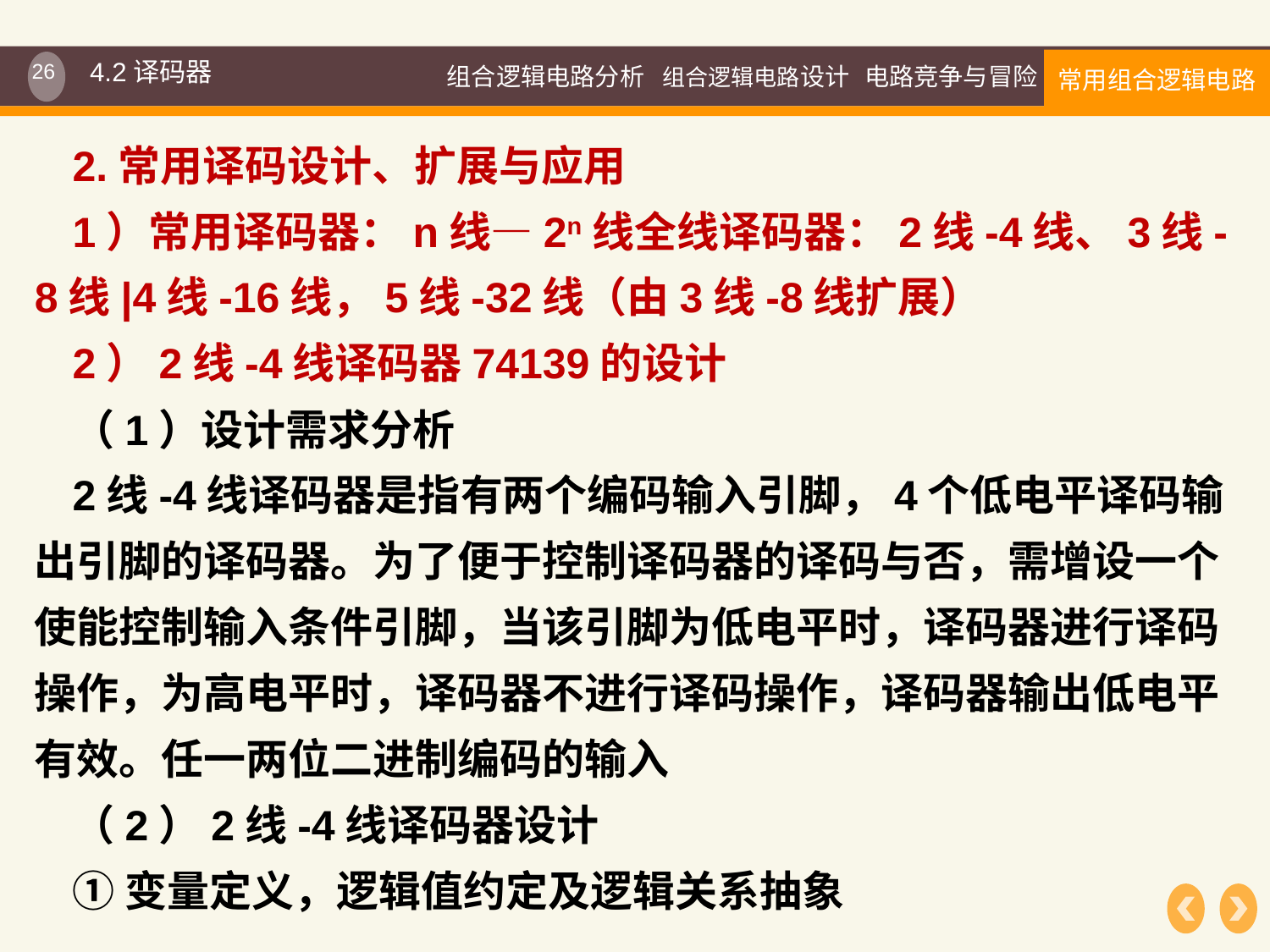

4.2译码器
2.常用译码设计、扩展与应用
1）常用译码器：n线—2n线全线译码器：2线-4线、3线-8线|4线-16线，5线-32线（由3线-8线扩展）
2）2线-4线译码器74139的设计
（1）设计需求分析
2线-4线译码器是指有两个编码输入引脚，4个低电平译码输出引脚的译码器。为了便于控制译码器的译码与否，需增设一个使能控制输入条件引脚，当该引脚为低电平时，译码器进行译码操作，为高电平时，译码器不进行译码操作，译码器输出低电平有效。任一两位二进制编码的输入
（2）2线-4线译码器设计
①变量定义，逻辑值约定及逻辑关系抽象